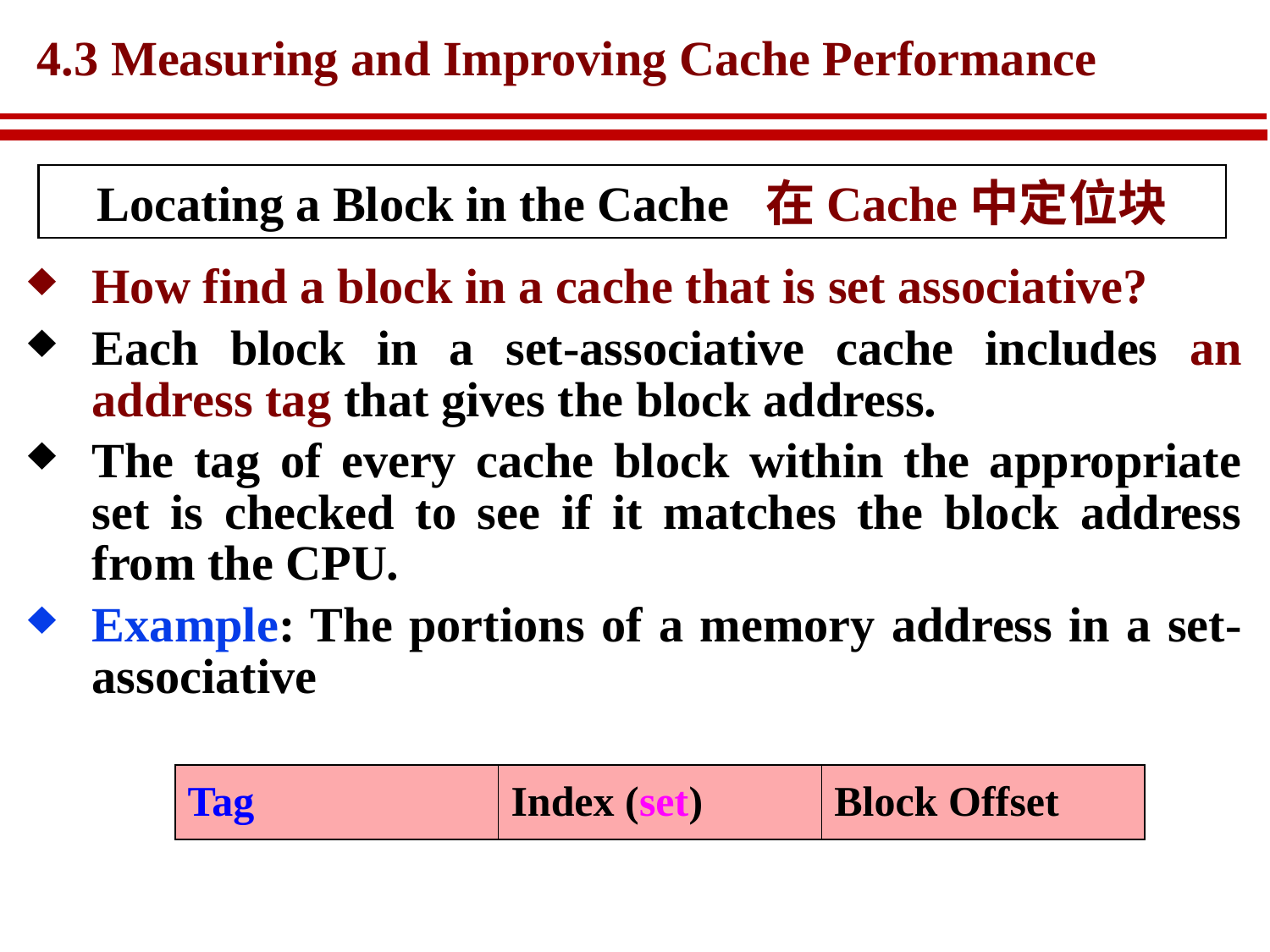

# 4.3 Measuring and Improving Cache Performance
Locating a Block in the Cache  在Cache中定位块
How find a block in a cache that is set associative?
Each block in a set-associative cache includes an address tag that gives the block address.
The tag of every cache block within the appropriate set is checked to see if it matches the block address from the CPU.
Example: The portions of a memory address in a set-associative
| Tag | Index (set) | Block Offset |
| --- | --- | --- |